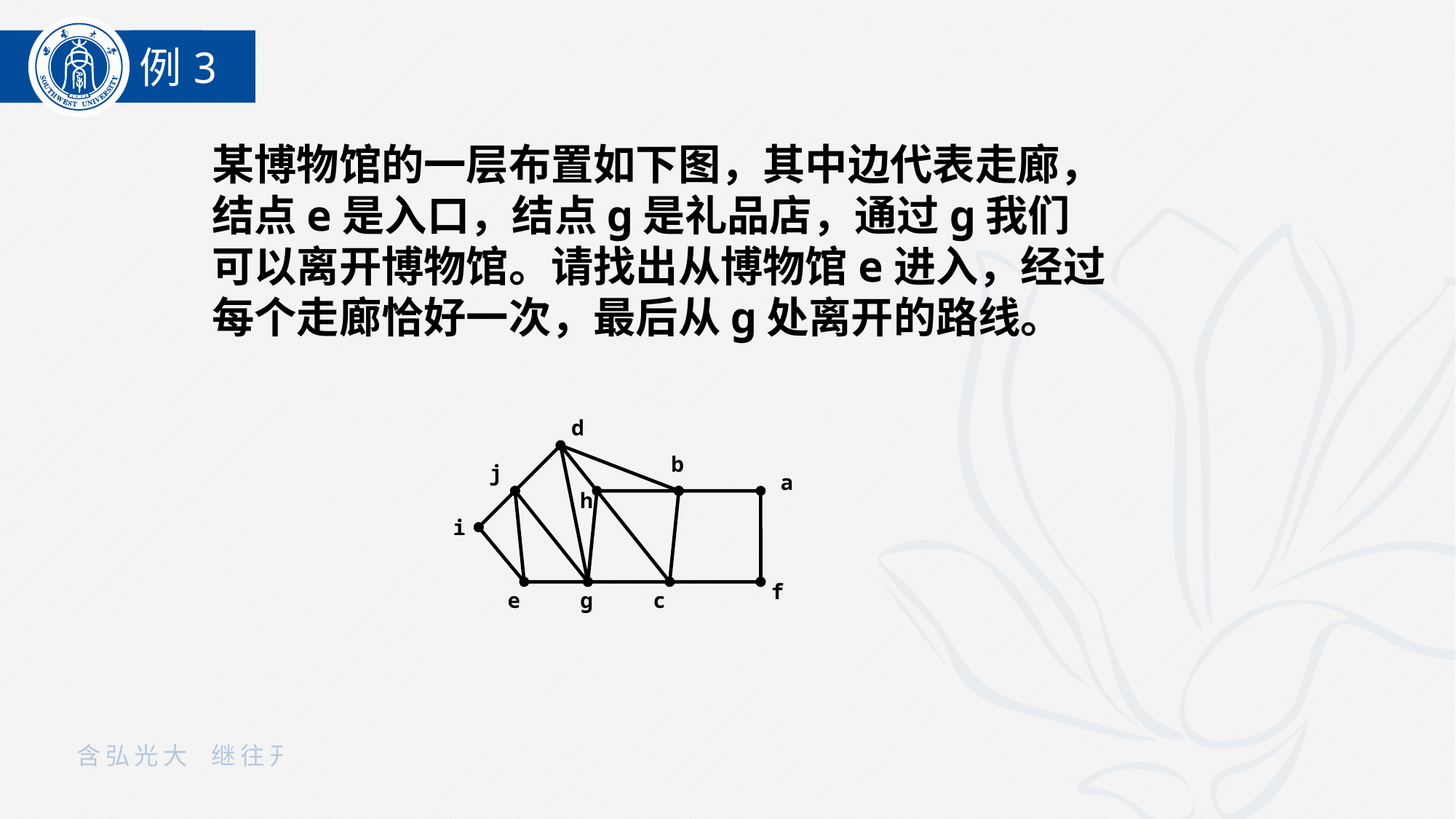

例3
某博物馆的一层布置如下图，其中边代表走廊，结点e是入口，结点g是礼品店，通过g我们可以离开博物馆。请找出从博物馆e进入，经过每个走廊恰好一次，最后从g处离开的路线。
d

b
j
a
h

i

f
e

g

c